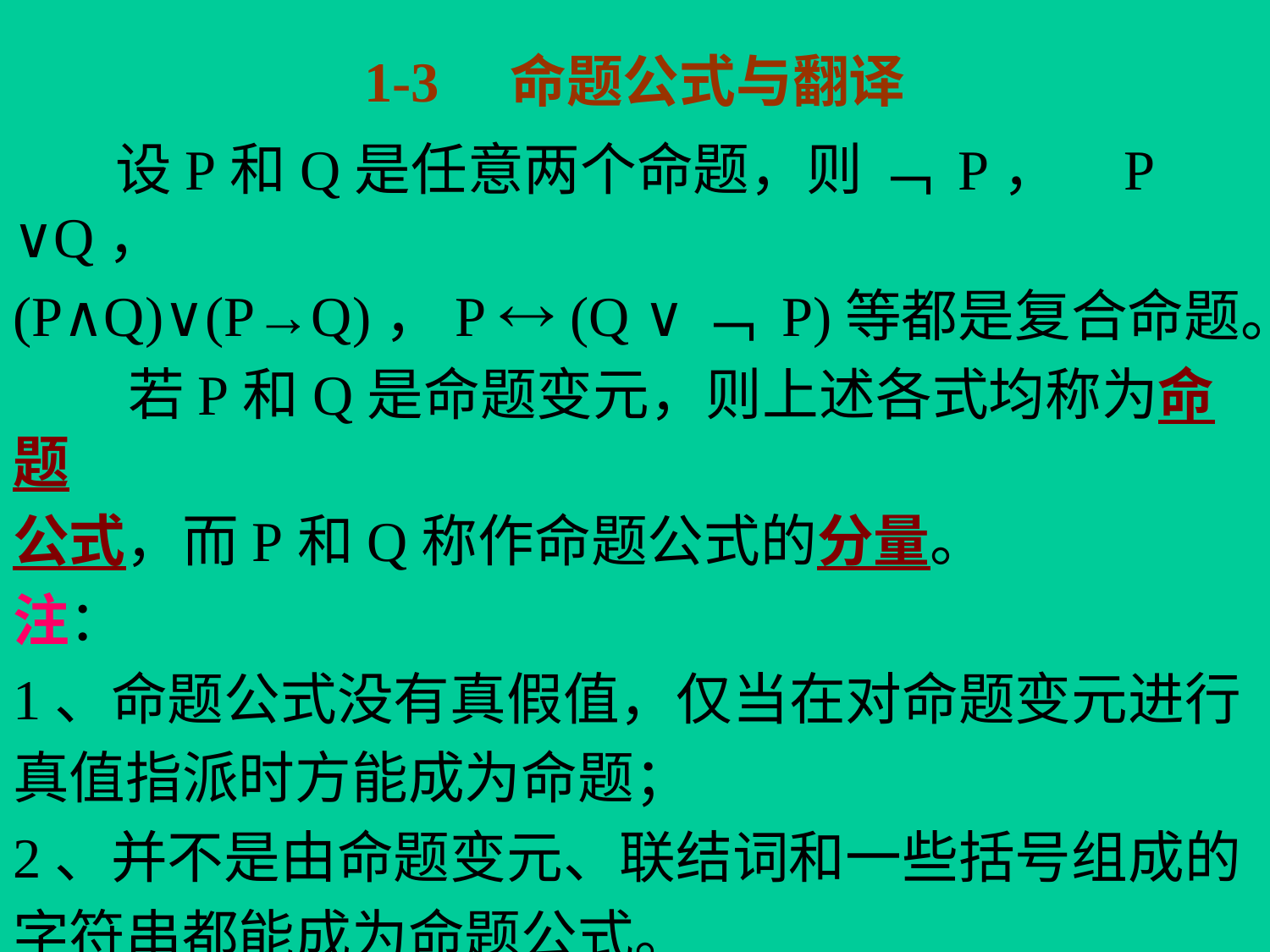

# 1-3    命题公式与翻译
       设P和Q是任意两个命题，则 ﹁ P，    P ∨Q，
(P∧Q)∨(P→Q)，P ↔ (Q ∨﹁ P)等都是复合命题。
        若P和Q是命题变元，则上述各式均称为命题
公式，而P和Q称作命题公式的分量。
注：
1、命题公式没有真假值，仅当在对命题变元进行
真值指派时方能成为命题；
2、并不是由命题变元、联结词和一些括号组成的
字符串都能成为命题公式。